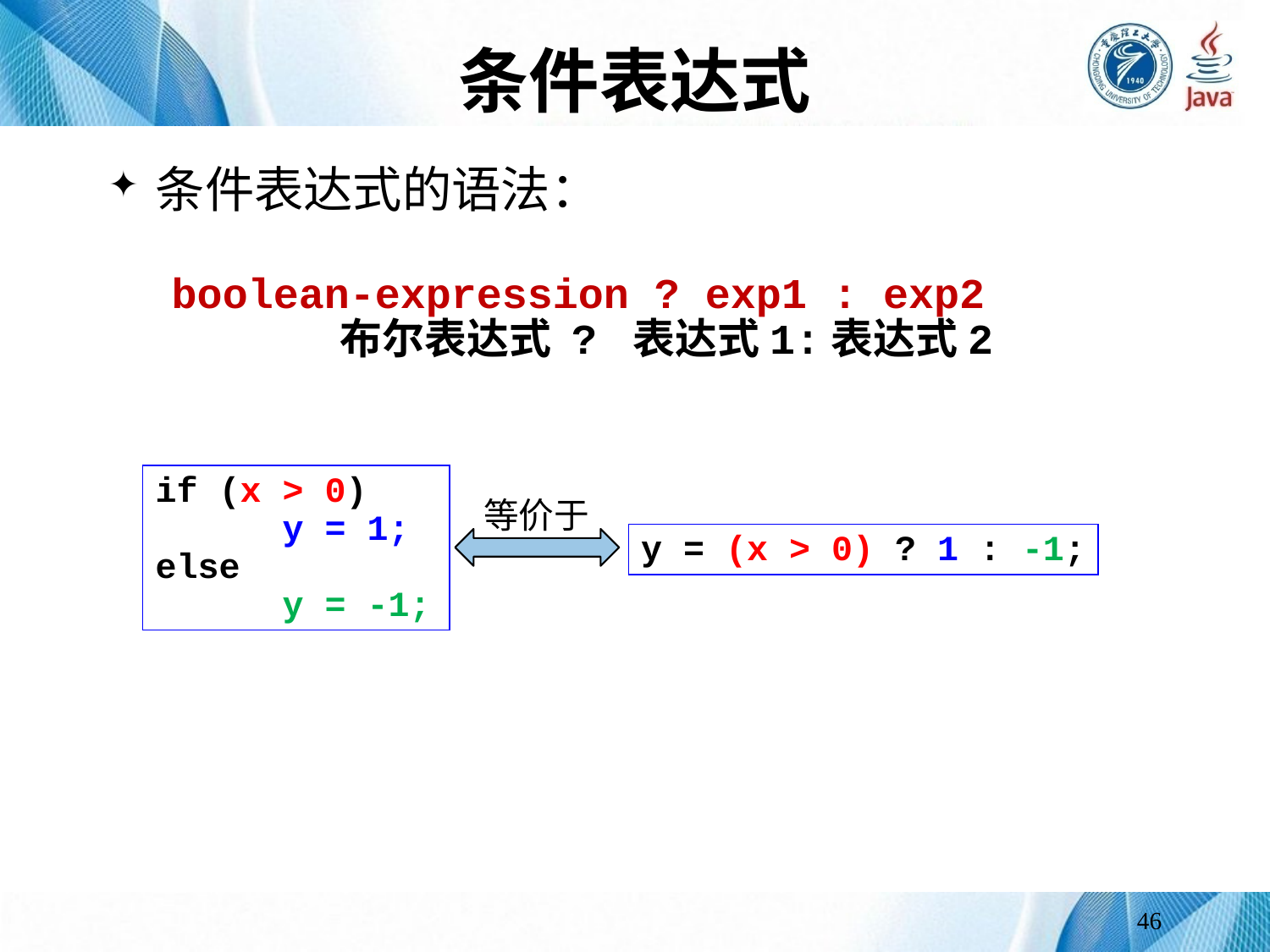

# 条件表达式
条件表达式的语法：

boolean-expression ? exp1 : exp2
布尔表达式 ? 表达式1:表达式2

if (x > 0)
	y = 1;
else
	y = -1;
等价于
y = (x > 0) ? 1 : -1;

46